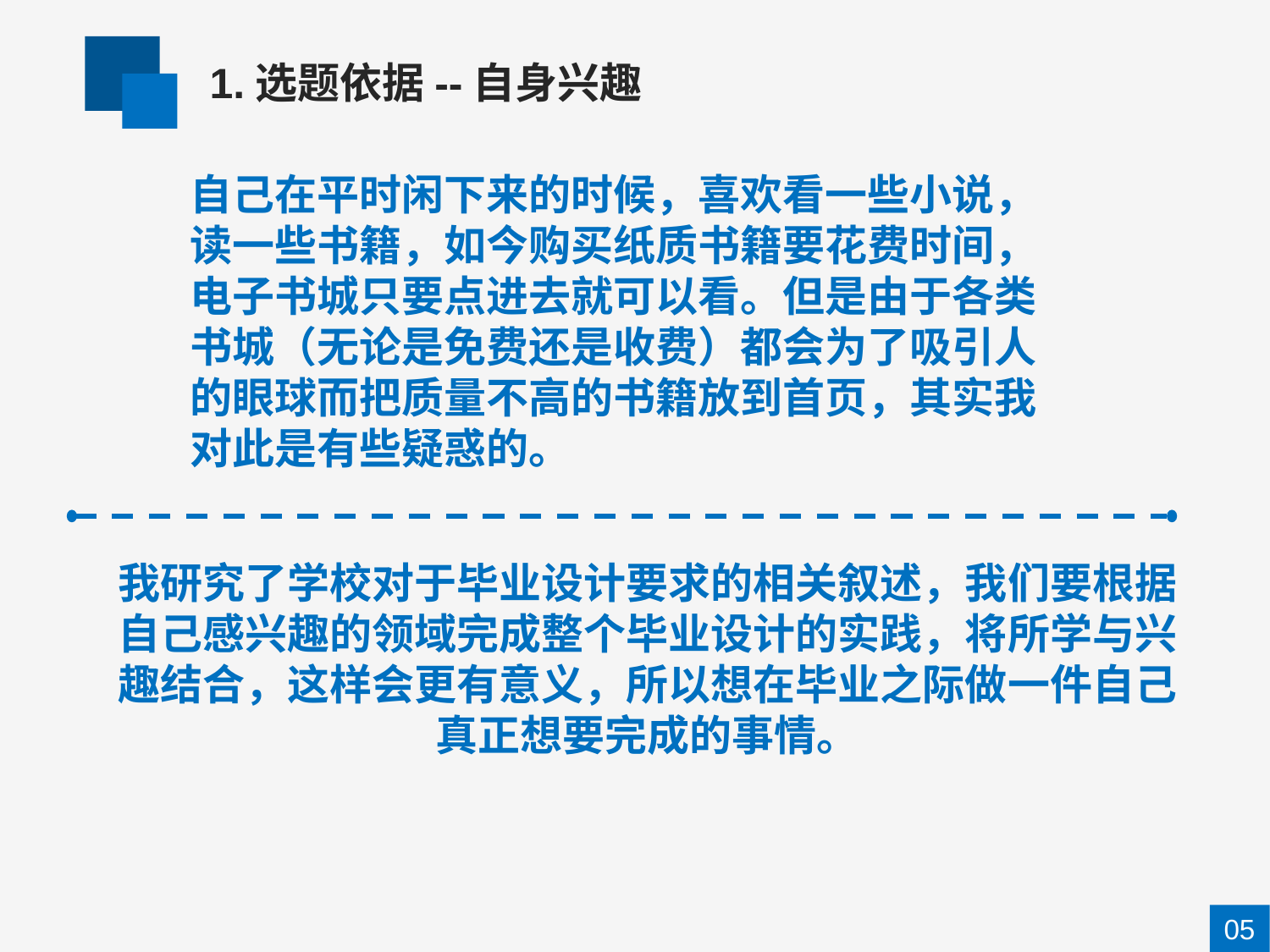

1.选题依据--自身兴趣
自己在平时闲下来的时候，喜欢看一些小说，读一些书籍，如今购买纸质书籍要花费时间，电子书城只要点进去就可以看。但是由于各类书城（无论是免费还是收费）都会为了吸引人的眼球而把质量不高的书籍放到首页，其实我对此是有些疑惑的。

我研究了学校对于毕业设计要求的相关叙述，我们要根据自己感兴趣的领域完成整个毕业设计的实践，将所学与兴趣结合，这样会更有意义，所以想在毕业之际做一件自己真正想要完成的事情。
05